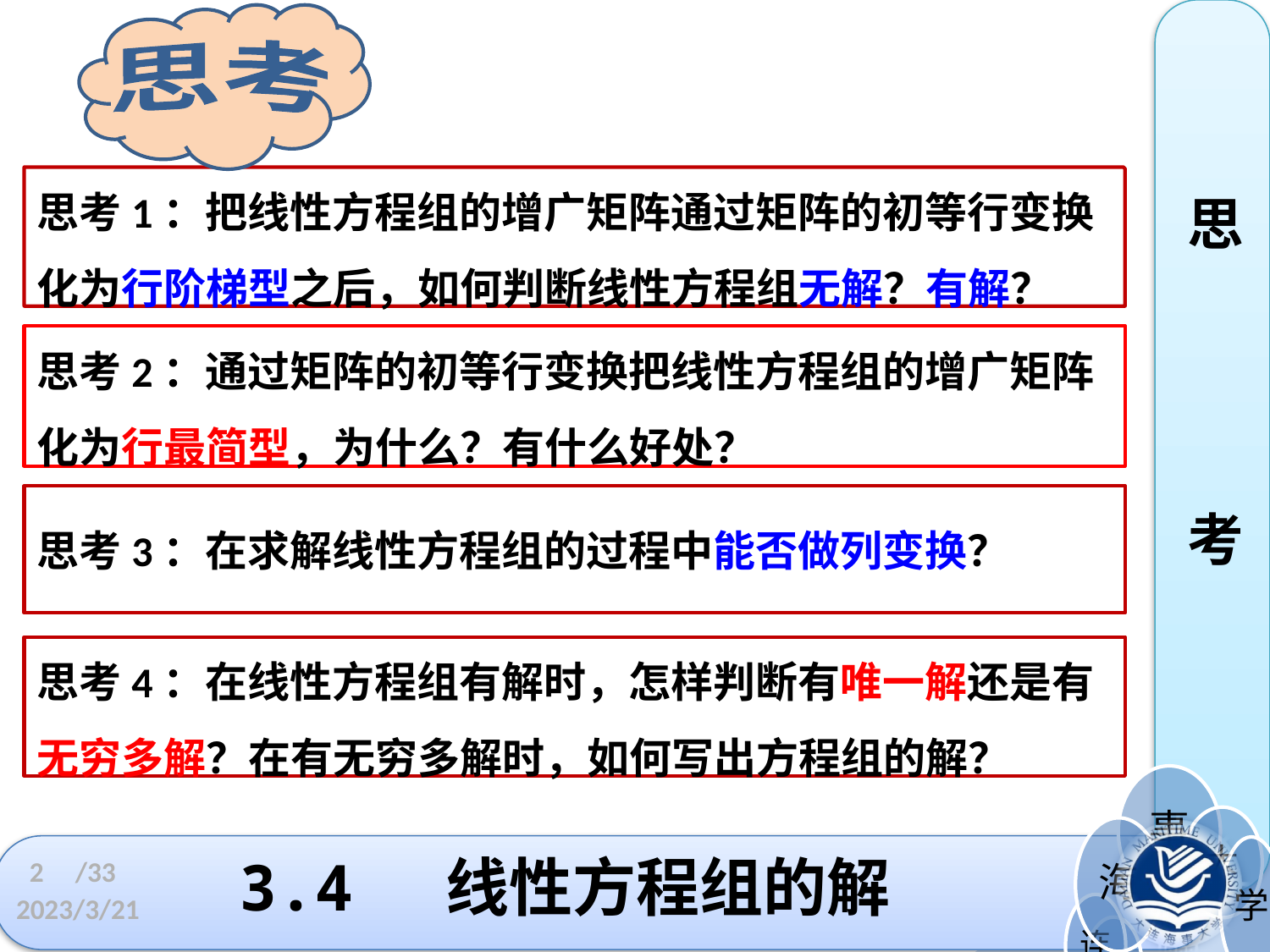

思

考
思考
思考1：把线性方程组的增广矩阵通过矩阵的初等行变换化为行阶梯型之后，如何判断线性方程组无解？有解？
思考2：通过矩阵的初等行变换把线性方程组的增广矩阵化为行最简型，为什么？有什么好处？
思考3：在求解线性方程组的过程中能否做列变换？
思考4：在线性方程组有解时，怎样判断有唯一解还是有无穷多解？在有无穷多解时，如何写出方程组的解？
2
# 3.4  线性方程组的解
/33
2023/3/21